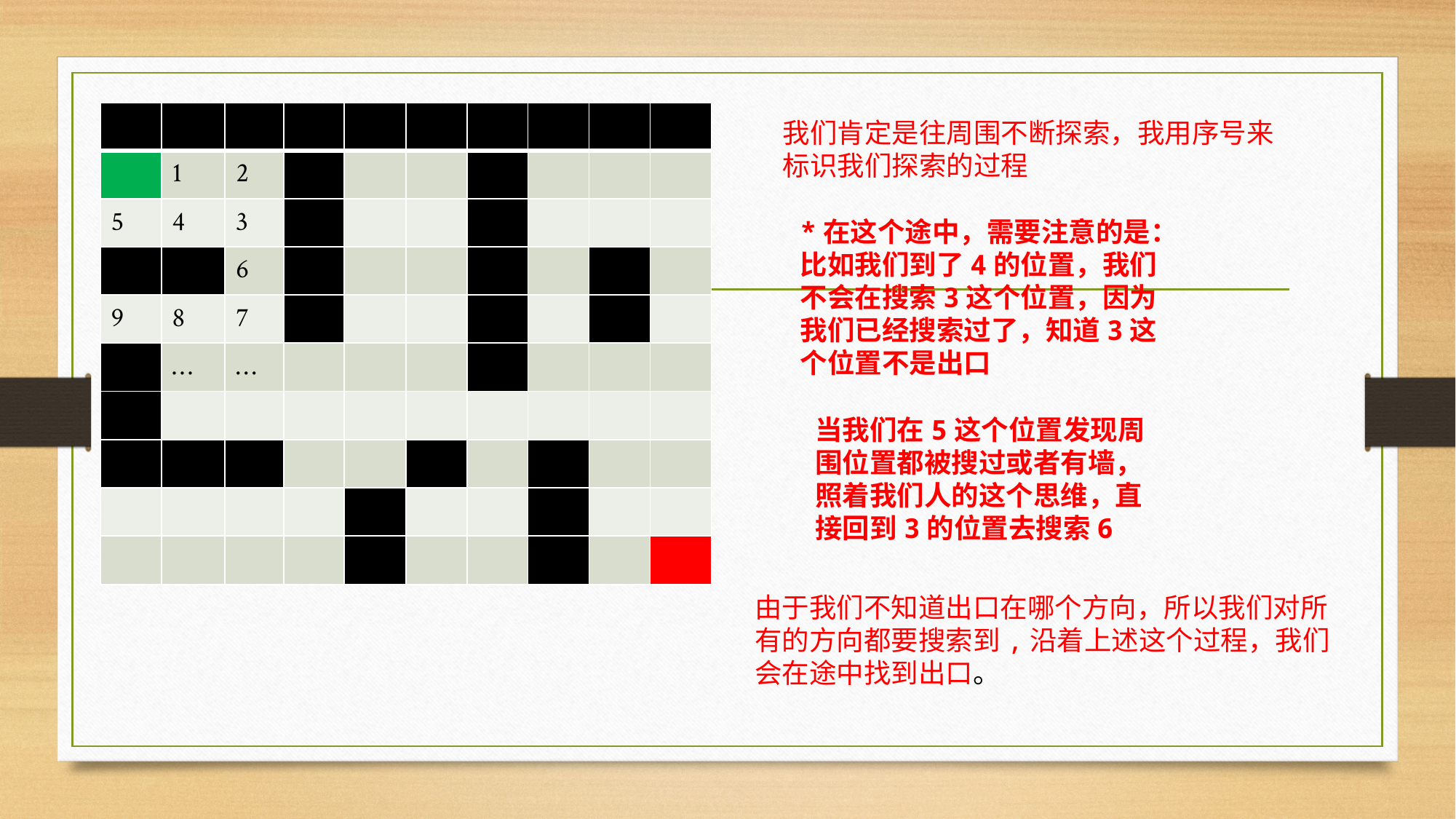

|  |  |  |  |  |  |  |  |  |  |
| --- | --- | --- | --- | --- | --- | --- | --- | --- | --- |
|  | 1 | 2 |  |  |  |  |  |  |  |
| 5 | 4 | 3 |  |  |  |  |  |  |  |
|  |  | 6 |  |  |  |  |  |  |  |
| 9 | 8 | 7 |  |  |  |  |  |  |  |
| 10 | … | … |  |  |  |  |  |  |  |
|  |  |  |  |  |  |  |  |  |  |
|  |  |  |  |  |  |  |  |  |  |
|  |  |  |  |  |  |  |  |  |  |
|  |  |  |  |  |  |  |  |  |  |
我们肯定是往周围不断探索，我用序号来标识我们探索的过程
*在这个途中，需要注意的是：比如我们到了4的位置，我们不会在搜索3这个位置，因为我们已经搜索过了，知道3这个位置不是出口
当我们在5这个位置发现周围位置都被搜过或者有墙，照着我们人的这个思维，直接回到3的位置去搜索6
由于我们不知道出口在哪个方向，所以我们对所有的方向都要搜索到,沿着上述这个过程，我们会在途中找到出口。